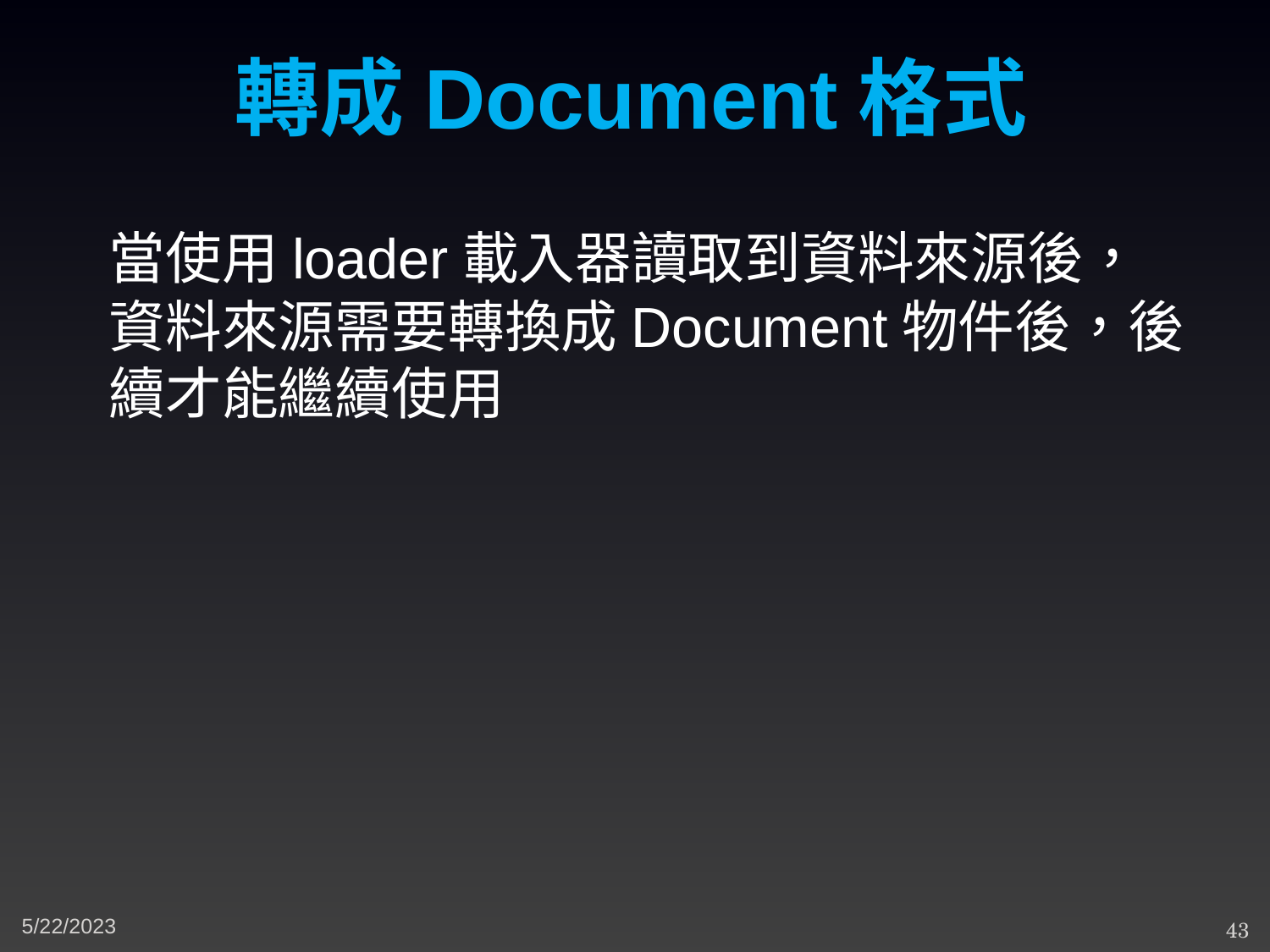

轉成Document格式
當使用loader載入器讀取到資料來源後，資料來源需要轉換成Document物件後，後續才能繼續使用

5/22/2023
43